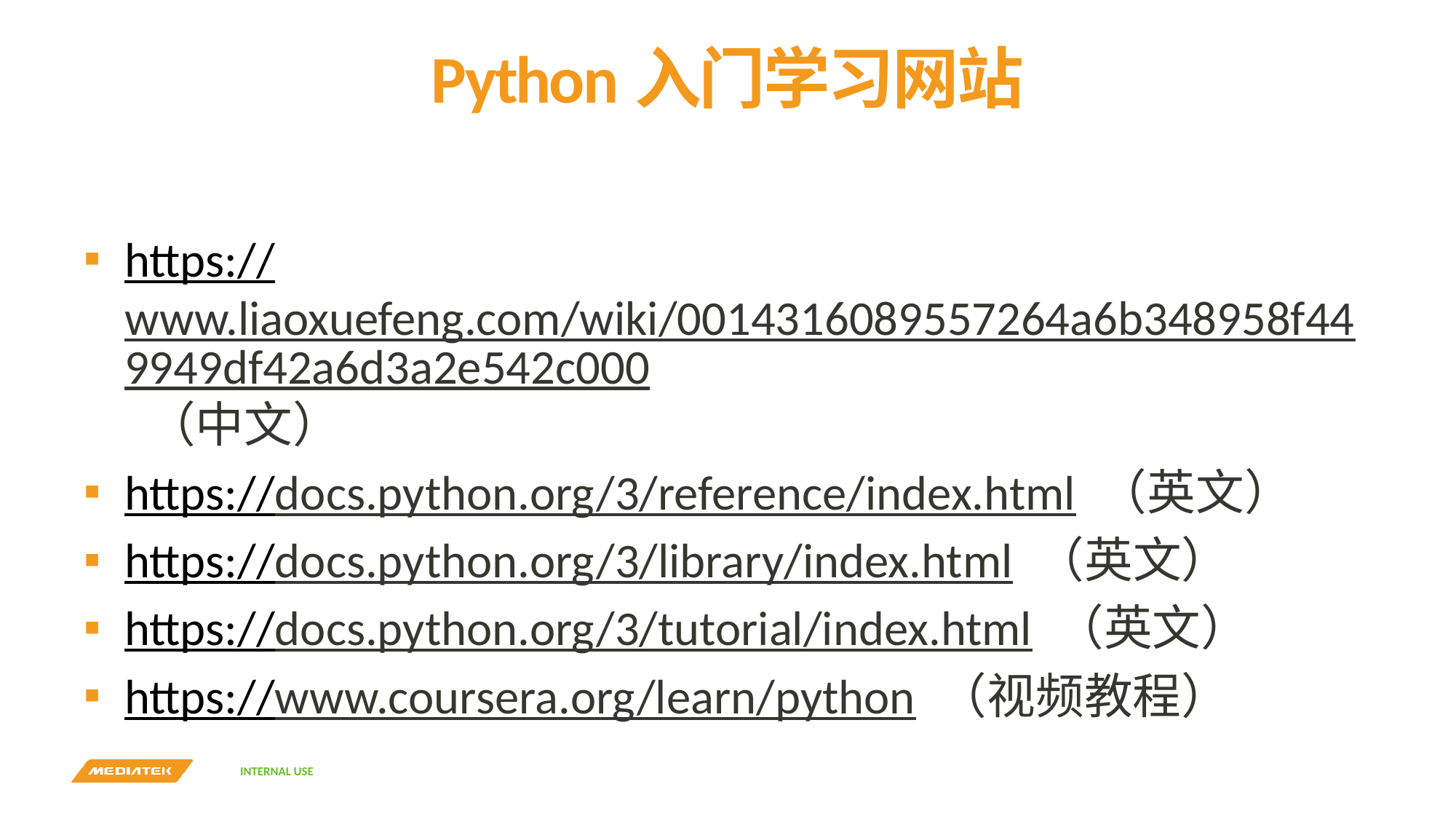

# Python入门学习网站
https://www.liaoxuefeng.com/wiki/0014316089557264a6b348958f449949df42a6d3a2e542c000 （中文）
https://docs.python.org/3/reference/index.html （英文）
https://docs.python.org/3/library/index.html （英文）
https://docs.python.org/3/tutorial/index.html （英文）
https://www.coursera.org/learn/python （视频教程）